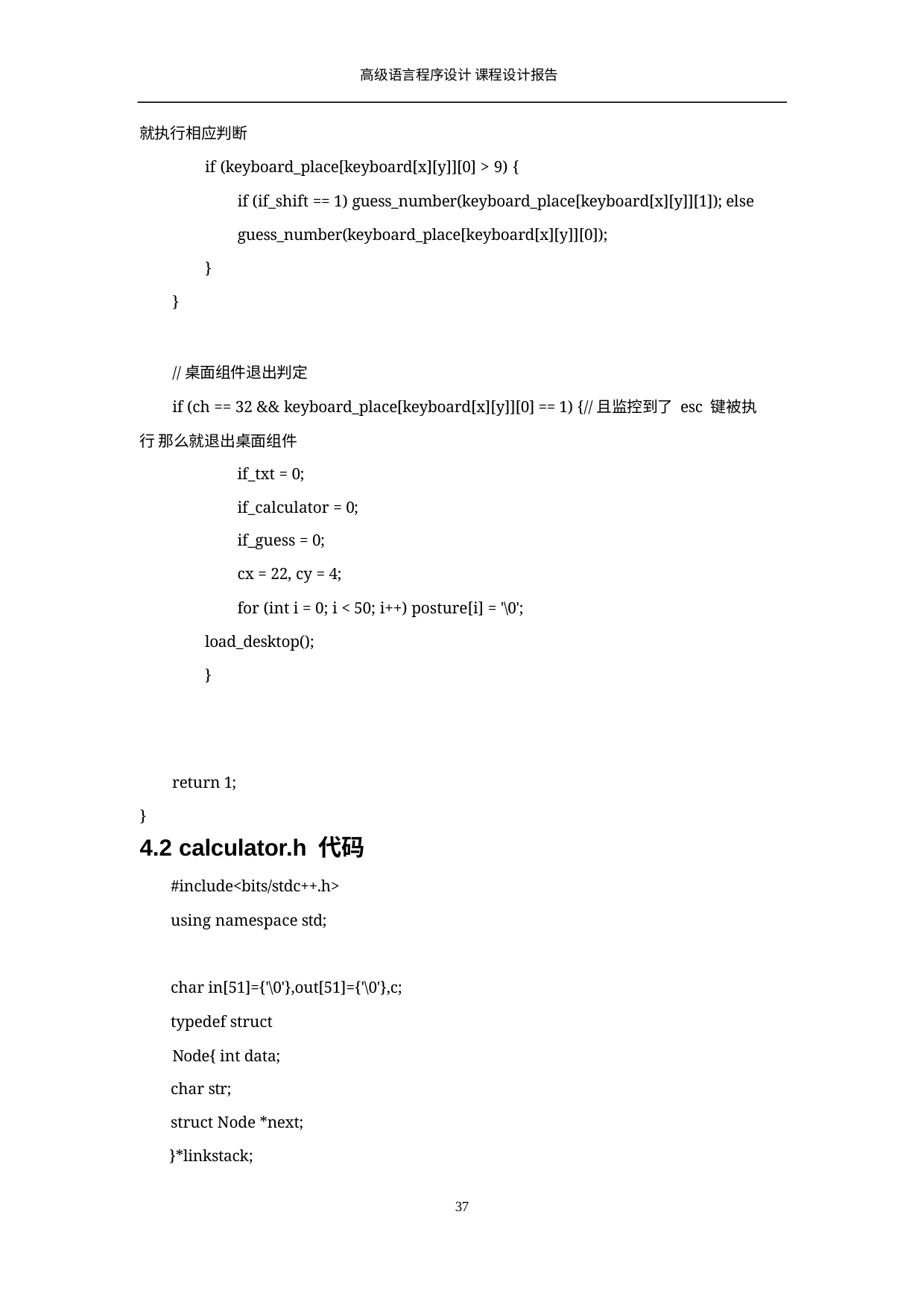

高级语言程序设计 课程设计报告

就执行相应判断

if (keyboard_place[keyboard[x][y]][0] > 9) {
if (if_shift == 1) guess_number(keyboard_place[keyboard[x][y]][1]); else guess_number(keyboard_place[keyboard[x][y]][0]);

}

}
//桌面组件退出判定
if (ch == 32 && keyboard_place[keyboard[x][y]][0] == 1) {//且监控到了 esc 键被执行 那么就退出桌面组件

if_txt = 0;

if_calculator = 0;

if_guess = 0;

cx = 22, cy = 4;
for (int i = 0; i < 50; i++) posture[i] = '\0'; load_desktop();

}
return 1;

}
4.2 calculator.h 代码
#include<bits/stdc++.h> using namespace std;
char in[51]={'\0'},out[51]={'\0'},c;
typedef struct Node{ int data;

char str;

struct Node *next;

}*linkstack;
37